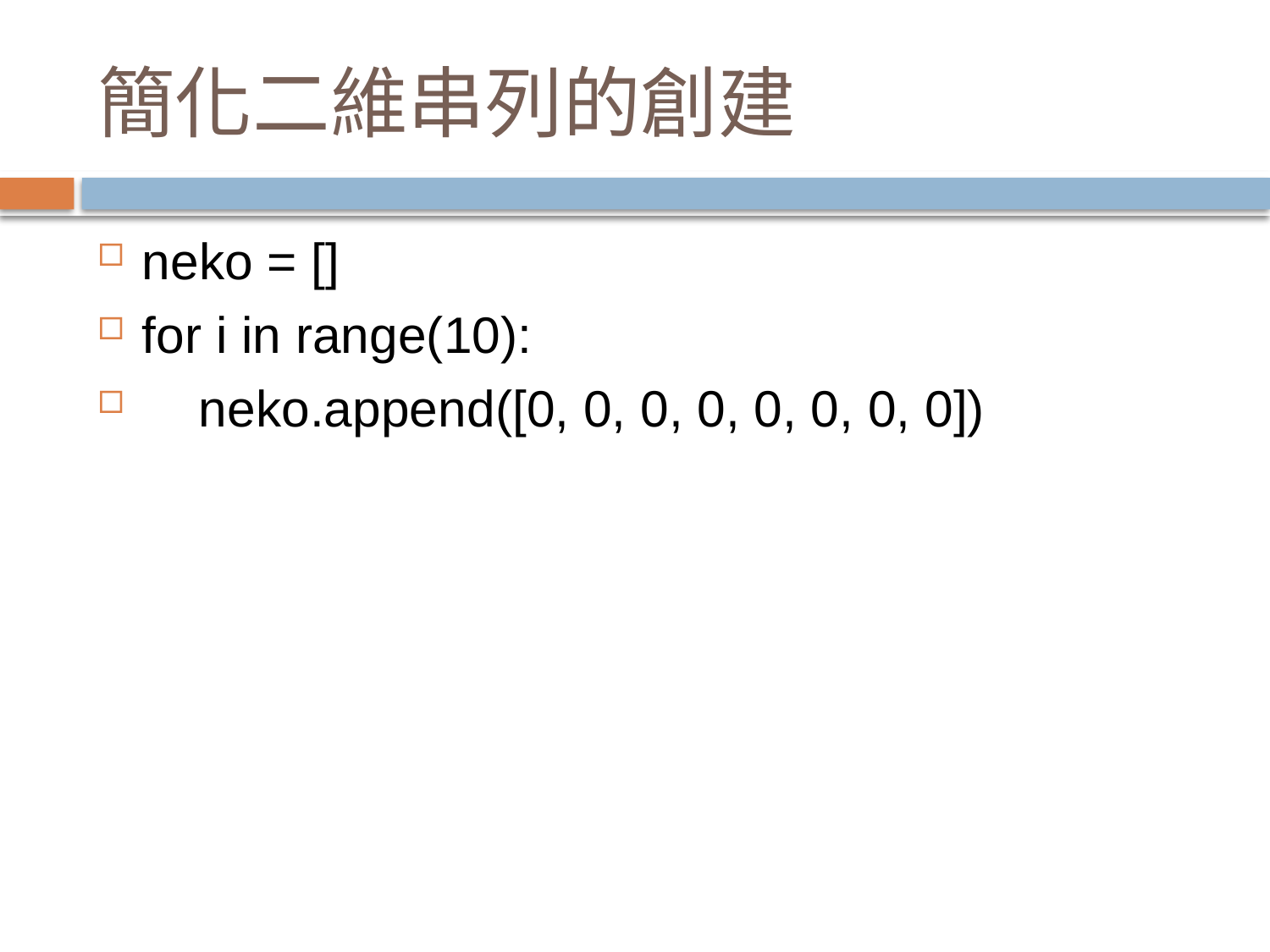

# 簡化二維串列的創建
neko = []
for i in range(10):
    neko.append([0, 0, 0, 0, 0, 0, 0, 0])